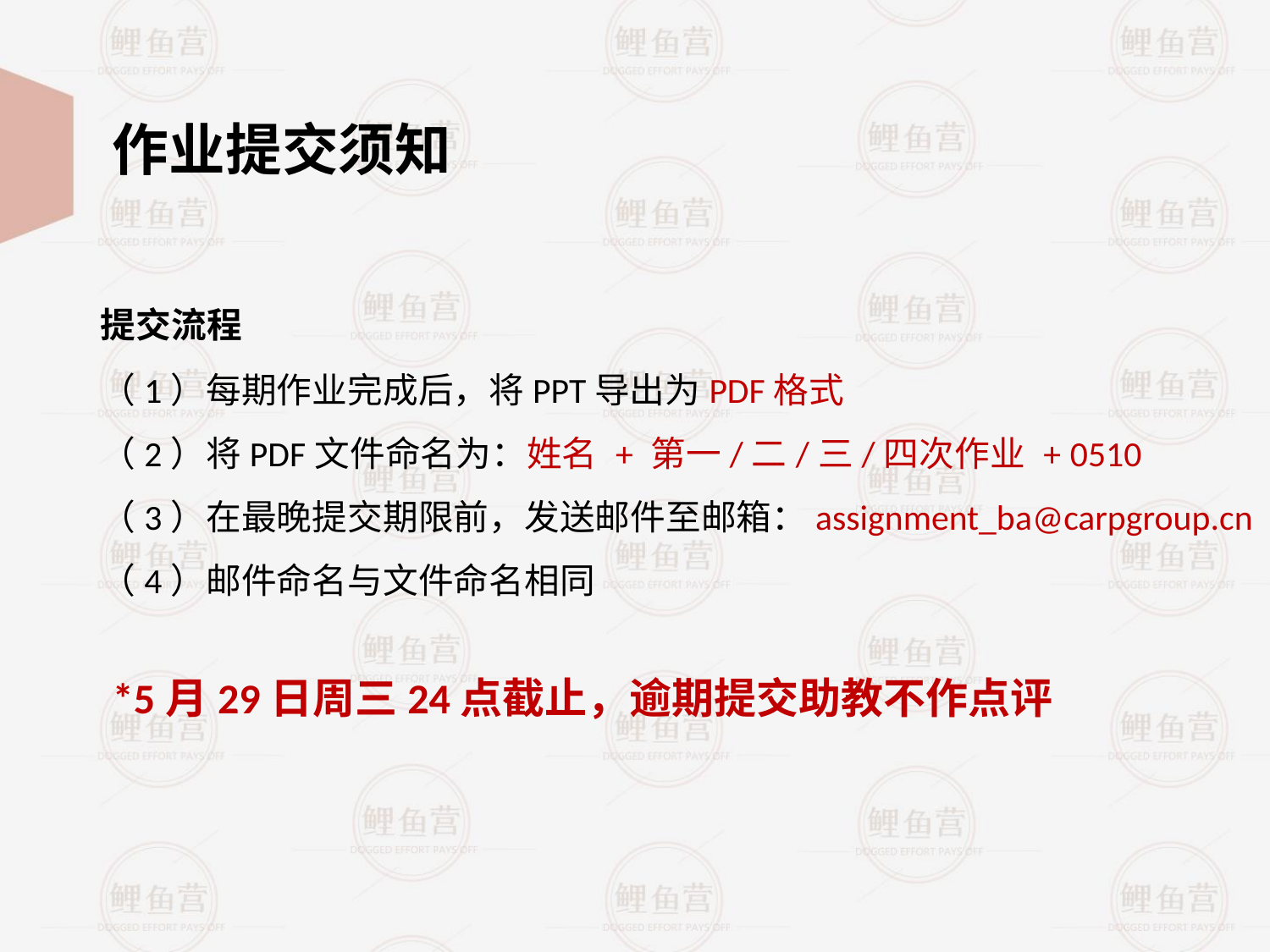

作业提交须知
提交流程
（1）每期作业完成后，将PPT导出为PDF格式
（2）将PDF文件命名为：姓名 + 第一/二/三/四次作业 + 0510
（3）在最晚提交期限前，发送邮件至邮箱：assignment_ba@carpgroup.cn
（4）邮件命名与文件命名相同
*5月29日周三24点截止，逾期提交助教不作点评